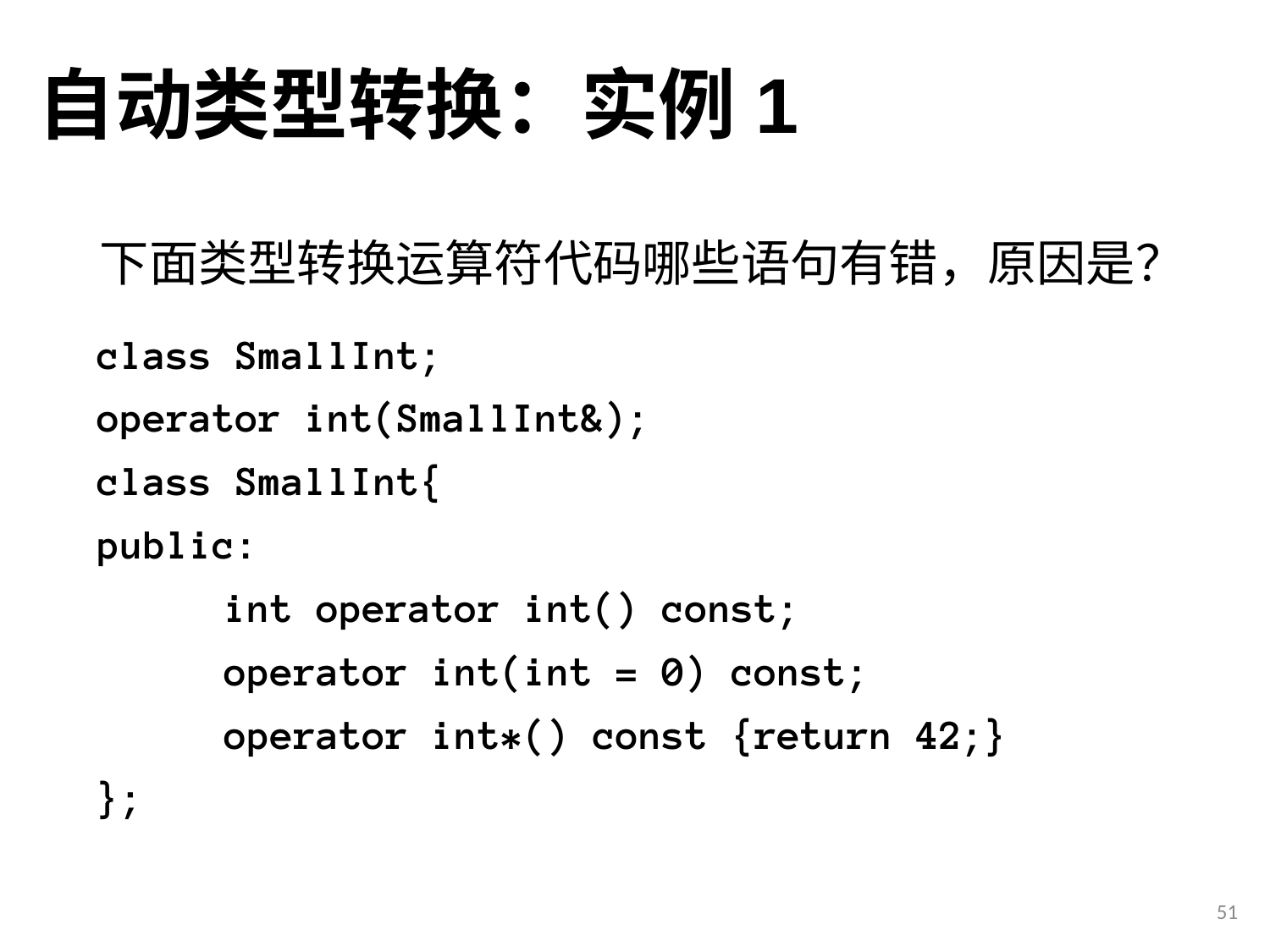

# 自动类型转换：实例1
下面类型转换运算符代码哪些语句有错，原因是？
class SmallInt;
operator int(SmallInt&);
class SmallInt{
public:
	int operator int() const;
	operator int(int = 0) const;
	operator int*() const {return 42;}
};
51